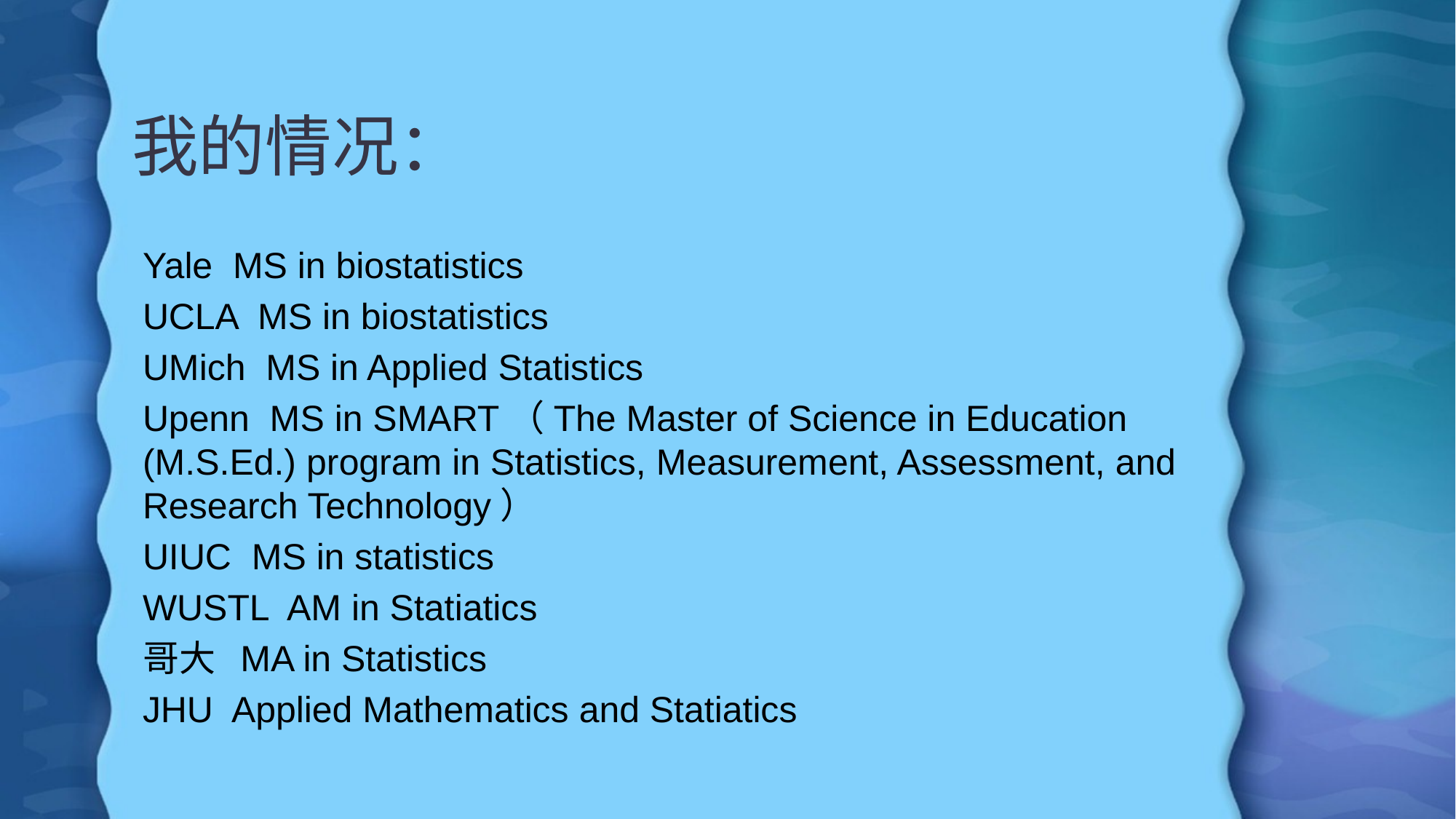

# 我的情况：
Yale  MS in biostatistics
UCLA  MS in biostatistics
UMich  MS in Applied Statistics
Upenn  MS in SMART（The Master of Science in Education (M.S.Ed.) program in Statistics, Measurement, Assessment, and Research Technology）
UIUC  MS in statistics
WUSTL  AM in Statiatics
哥大  MA in Statistics
JHU  Applied Mathematics and Statiatics